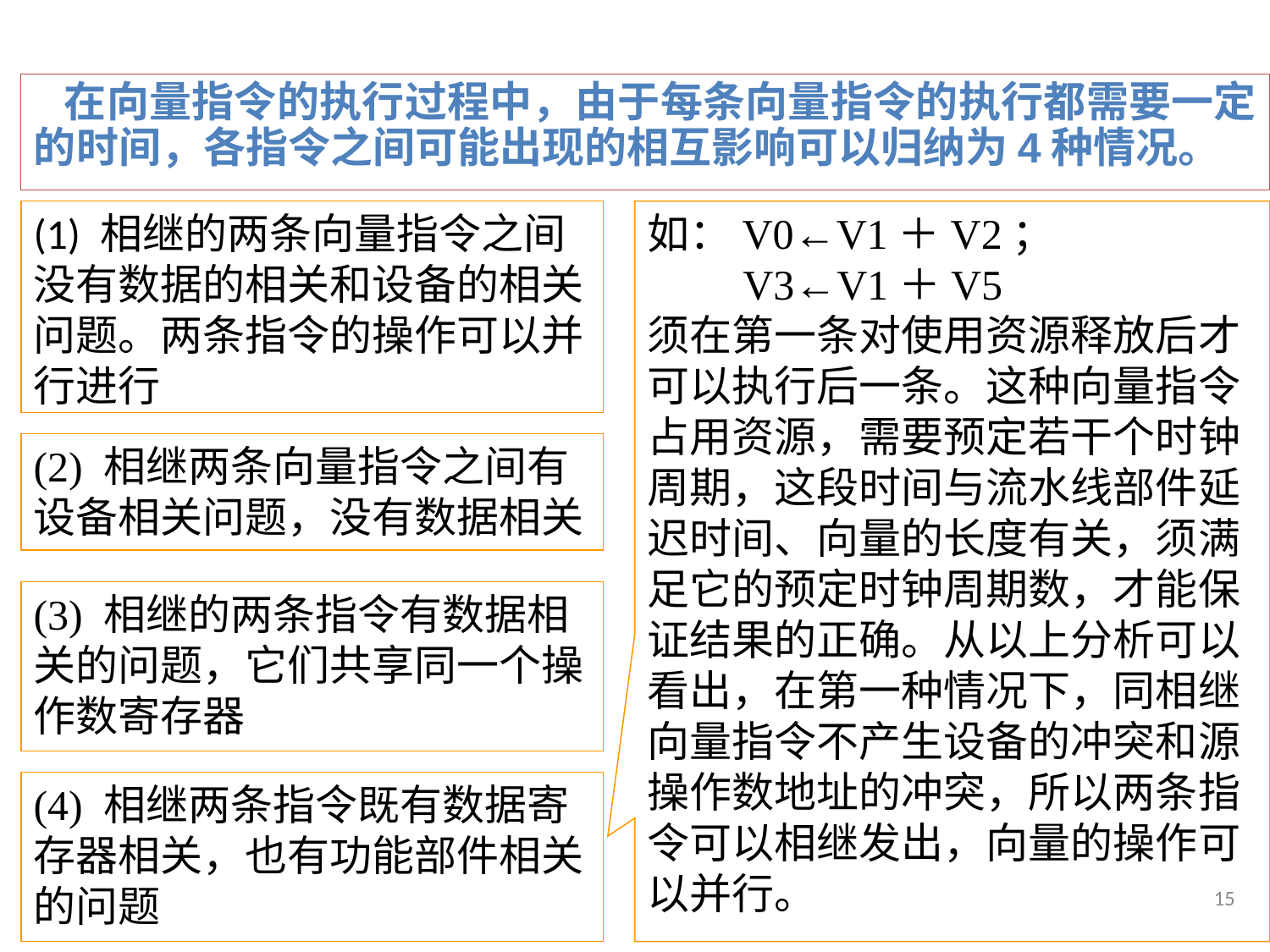

在向量指令的执行过程中，由于每条向量指令的执行都需要一定的时间，各指令之间可能出现的相互影响可以归纳为4种情况。
(1) 相继的两条向量指令之间没有数据的相关和设备的相关问题。两条指令的操作可以并行进行
如：V0←V1＋V2；
         V3←V1＋V5
须在第一条对使用资源释放后才可以执行后一条。这种向量指令占用资源，需要预定若干个时钟周期，这段时间与流水线部件延迟时间、向量的长度有关，须满足它的预定时钟周期数，才能保证结果的正确。从以上分析可以看出，在第一种情况下，同相继向量指令不产生设备的冲突和源操作数地址的冲突，所以两条指令可以相继发出，向量的操作可以并行。
(2) 相继两条向量指令之间有设备相关问题，没有数据相关
(3) 相继的两条指令有数据相关的问题，它们共享同一个操作数寄存器
(4) 相继两条指令既有数据寄存器相关，也有功能部件相关的问题
15